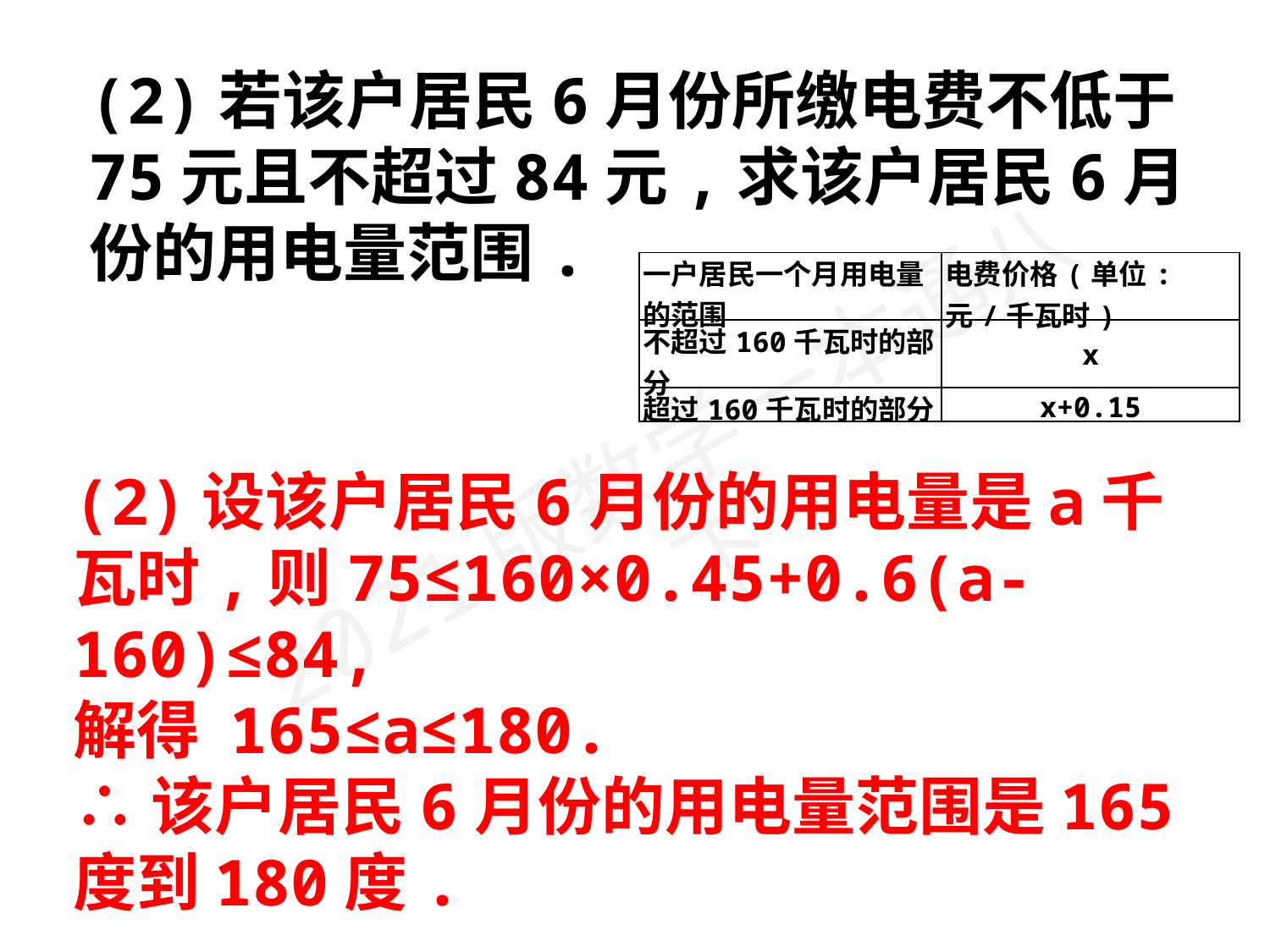

(2)若该户居民6月份所缴电费不低于75元且不超过84元,求该户居民6月份的用电量范围.
| 一户居民一个月用电量的范围 | 电费价格(单位:元/千瓦时) |
| --- | --- |
| 不超过160千瓦时的部分 | x |
| 超过160千瓦时的部分 | x+0.15 |
(2)设该户居民6月份的用电量是a千瓦时,则75≤160×0.45+0.6(a-160)≤84,
解得 165≤a≤180.
∴该户居民6月份的用电量范围是165度到180度.